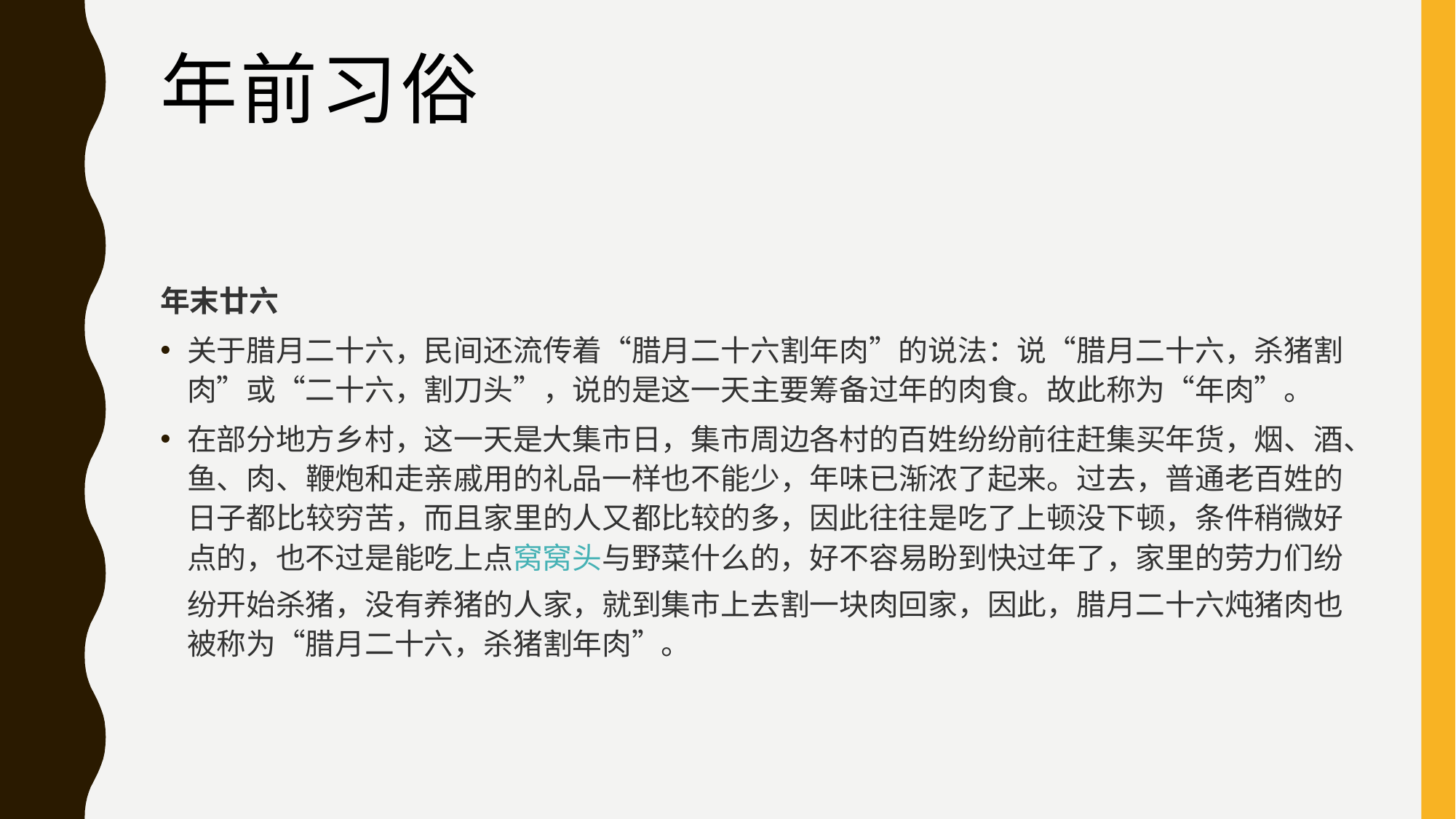

# 年前习俗
年末廿六
关于腊月二十六，民间还流传着“腊月二十六割年肉”的说法：说“腊月二十六，杀猪割肉”或“二十六，割刀头”，说的是这一天主要筹备过年的肉食。故此称为“年肉”。
在部分地方乡村，这一天是大集市日，集市周边各村的百姓纷纷前往赶集买年货，烟、酒、鱼、肉、鞭炮和走亲戚用的礼品一样也不能少，年味已渐浓了起来。过去，普通老百姓的日子都比较穷苦，而且家里的人又都比较的多，因此往往是吃了上顿没下顿，条件稍微好点的，也不过是能吃上点窝窝头与野菜什么的，好不容易盼到快过年了，家里的劳力们纷纷开始杀猪，没有养猪的人家，就到集市上去割一块肉回家，因此，腊月二十六炖猪肉也被称为“腊月二十六，杀猪割年肉”。